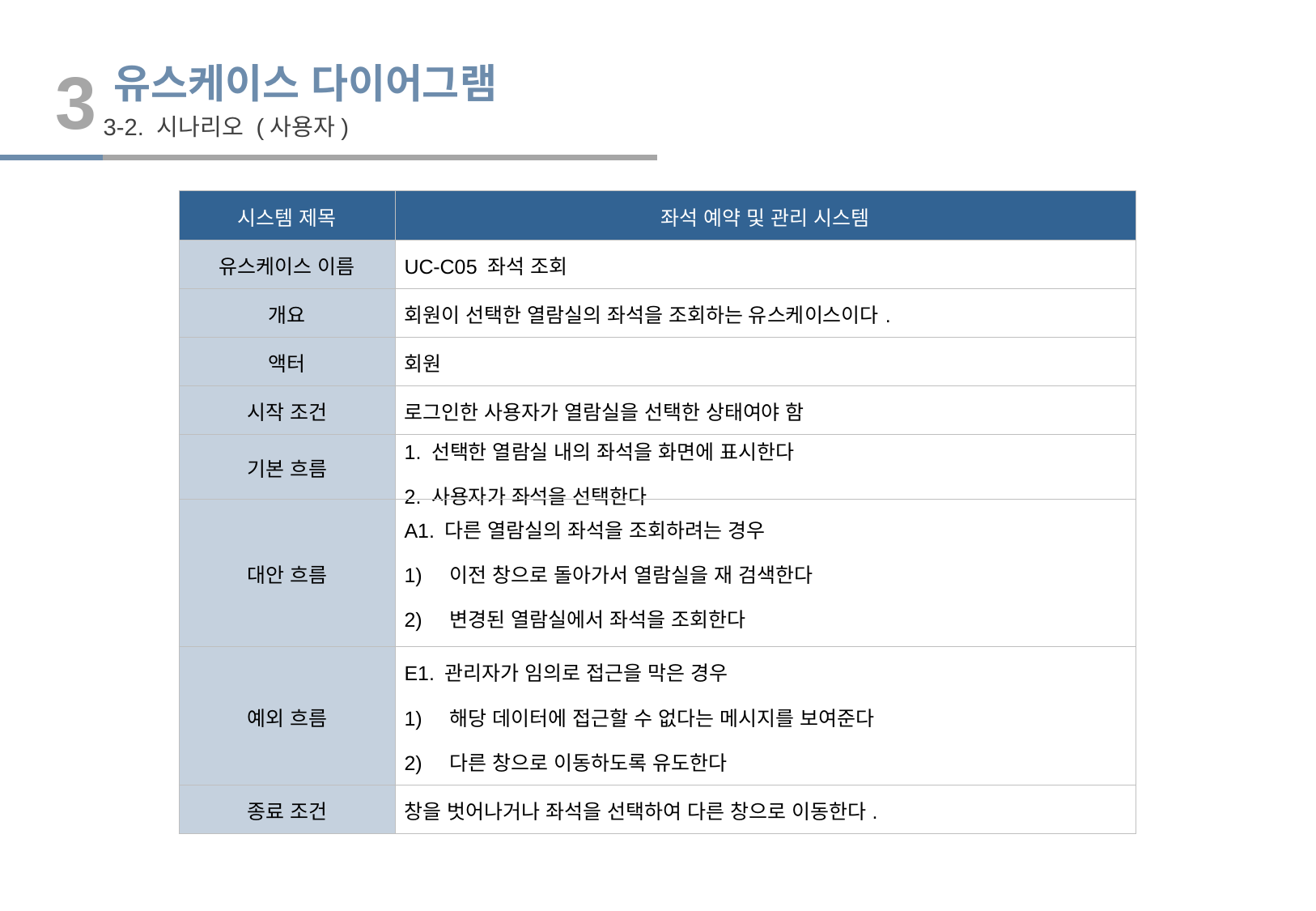

3
유스케이스 다이어그램
3-2. 시나리오 (사용자)
| 시스템 제목 | 좌석 예약 및 관리 시스템 |
| --- | --- |
| 유스케이스 이름 | UC-C05 좌석 조회 |
| 개요 | 회원이 선택한 열람실의 좌석을 조회하는 유스케이스이다. |
| 액터 | 회원 |
| 시작 조건 | 로그인한 사용자가 열람실을 선택한 상태여야 함 |
| 기본 흐름 | 1. 선택한 열람실 내의 좌석을 화면에 표시한다 2. 사용자가 좌석을 선택한다 |
| 대안 흐름 | A1. 다른 열람실의 좌석을 조회하려는 경우 이전 창으로 돌아가서 열람실을 재 검색한다 변경된 열람실에서 좌석을 조회한다 |
| 예외 흐름 | E1. 관리자가 임의로 접근을 막은 경우 해당 데이터에 접근할 수 없다는 메시지를 보여준다 다른 창으로 이동하도록 유도한다 |
| 종료 조건 | 창을 벗어나거나 좌석을 선택하여 다른 창으로 이동한다. |